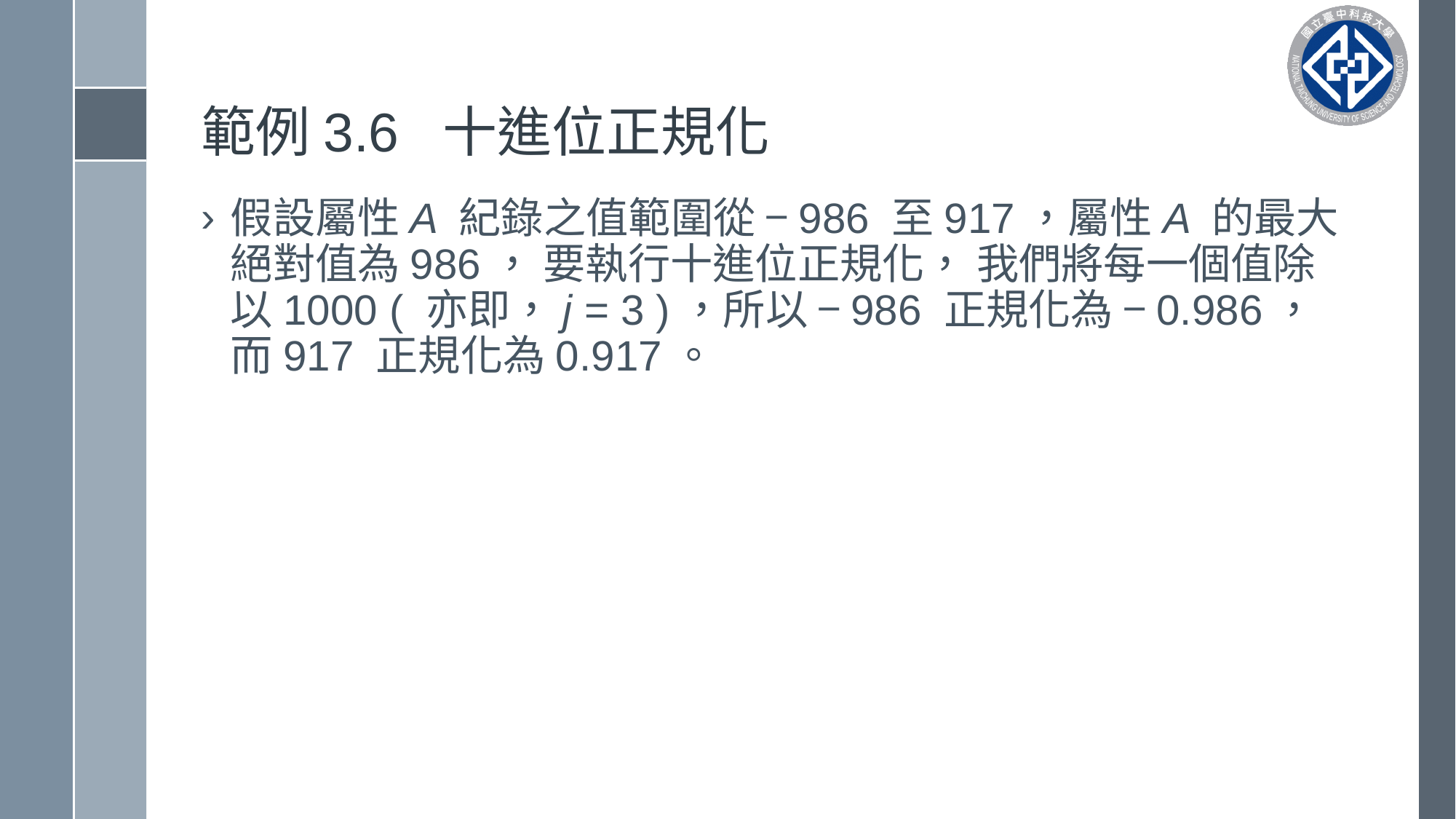

# 範例3.6  十進位正規化
假設屬性A 紀錄之值範圍從 −986 至917，屬性A 的最大絕對值為986， 要執行十進位正規化， 我們將每一個值除以1000 ( 亦即，j = 3 )，所以 −986 正規化為 −0.986，而917 正規化為0.917。